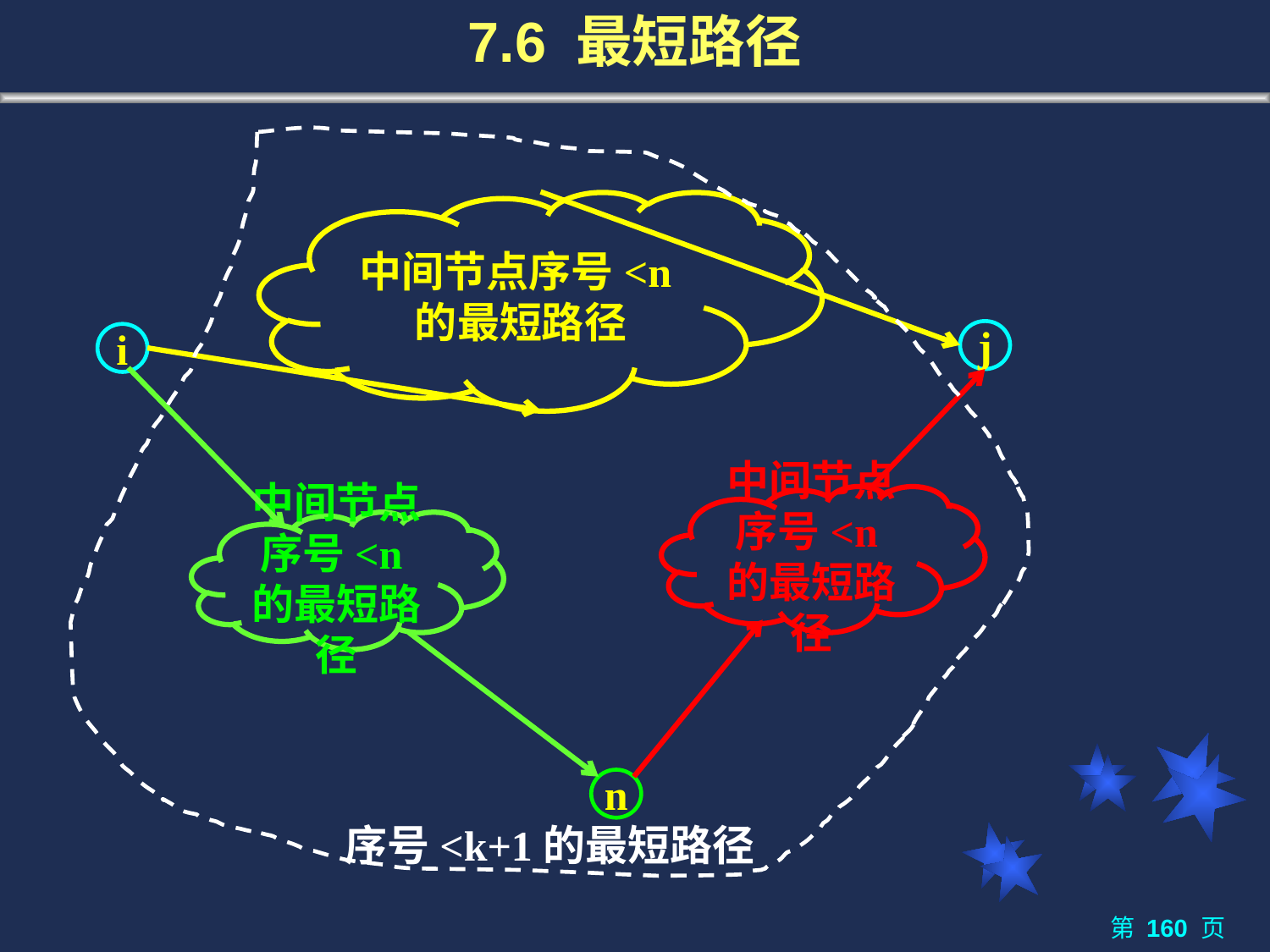

7.6 最短路径
序号<k+1的最短路径
中间节点序号<n的最短路径
j
i
中间节点序号<n的最短路径
中间节点序号<n的最短路径
n
第 160 页